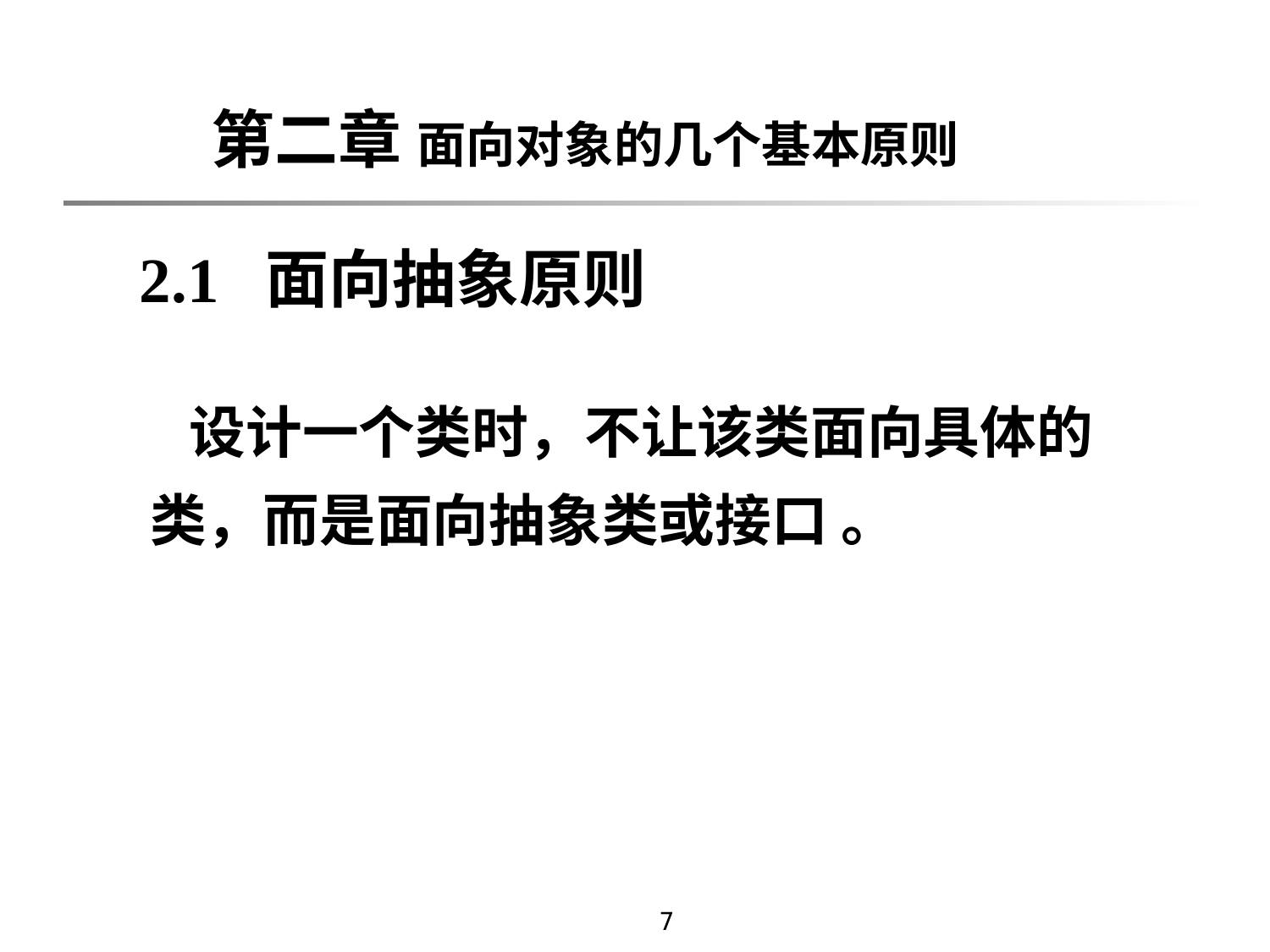

# 第二章 面向对象的几个基本原则

2.1  面向抽象原则
  设计一个类时，不让该类面向具体的类，而是面向抽象类或接口 。

7